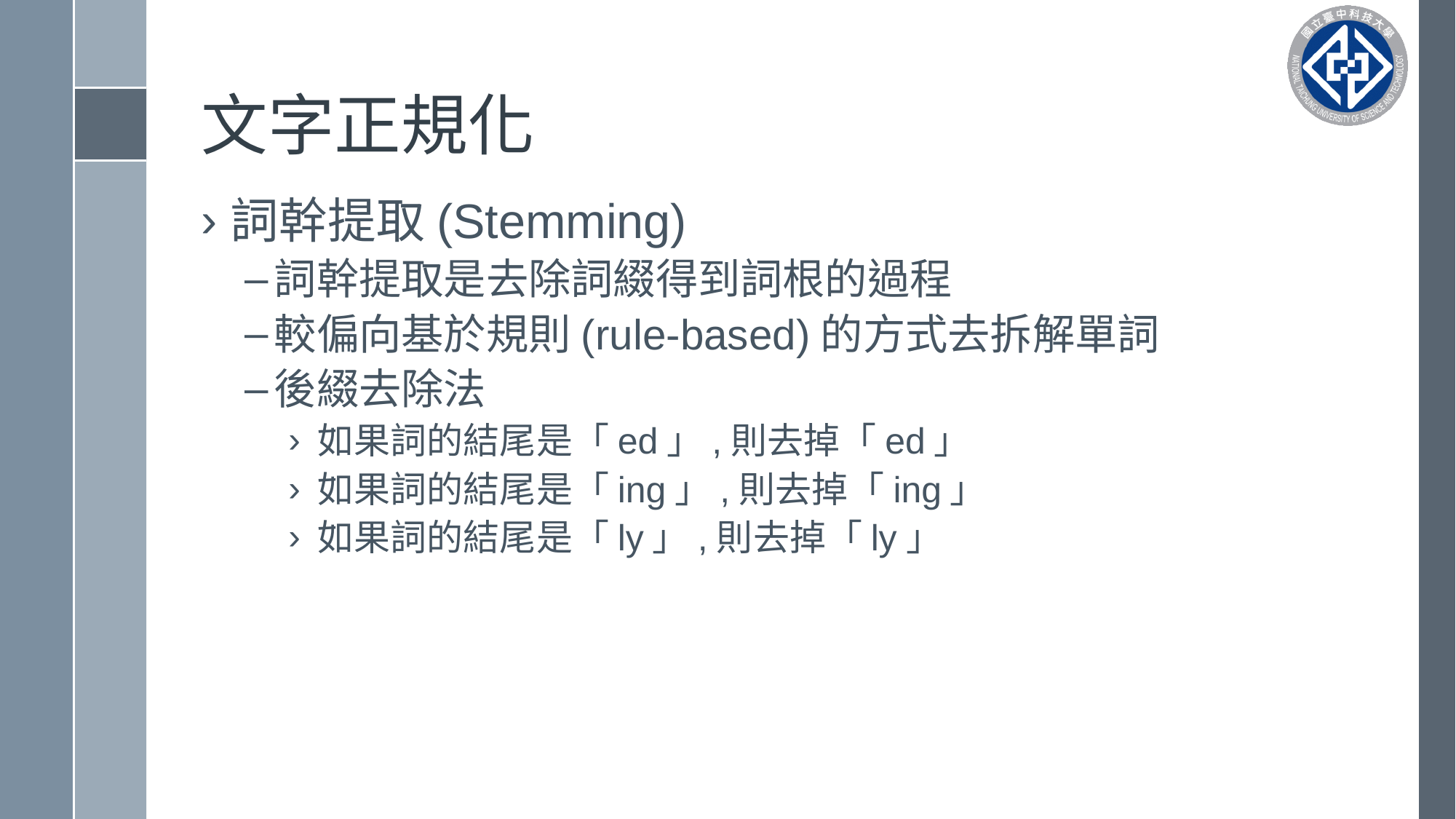

# 文字正規化
詞幹提取(Stemming)
詞幹提取是去除詞綴得到詞根的過程
較偏向基於規則(rule-based)的方式去拆解單詞
後綴去除法
如果詞的結尾是「ed」,則去掉「ed」
如果詞的結尾是「ing」,則去掉「ing」
如果詞的結尾是「ly」,則去掉「ly」